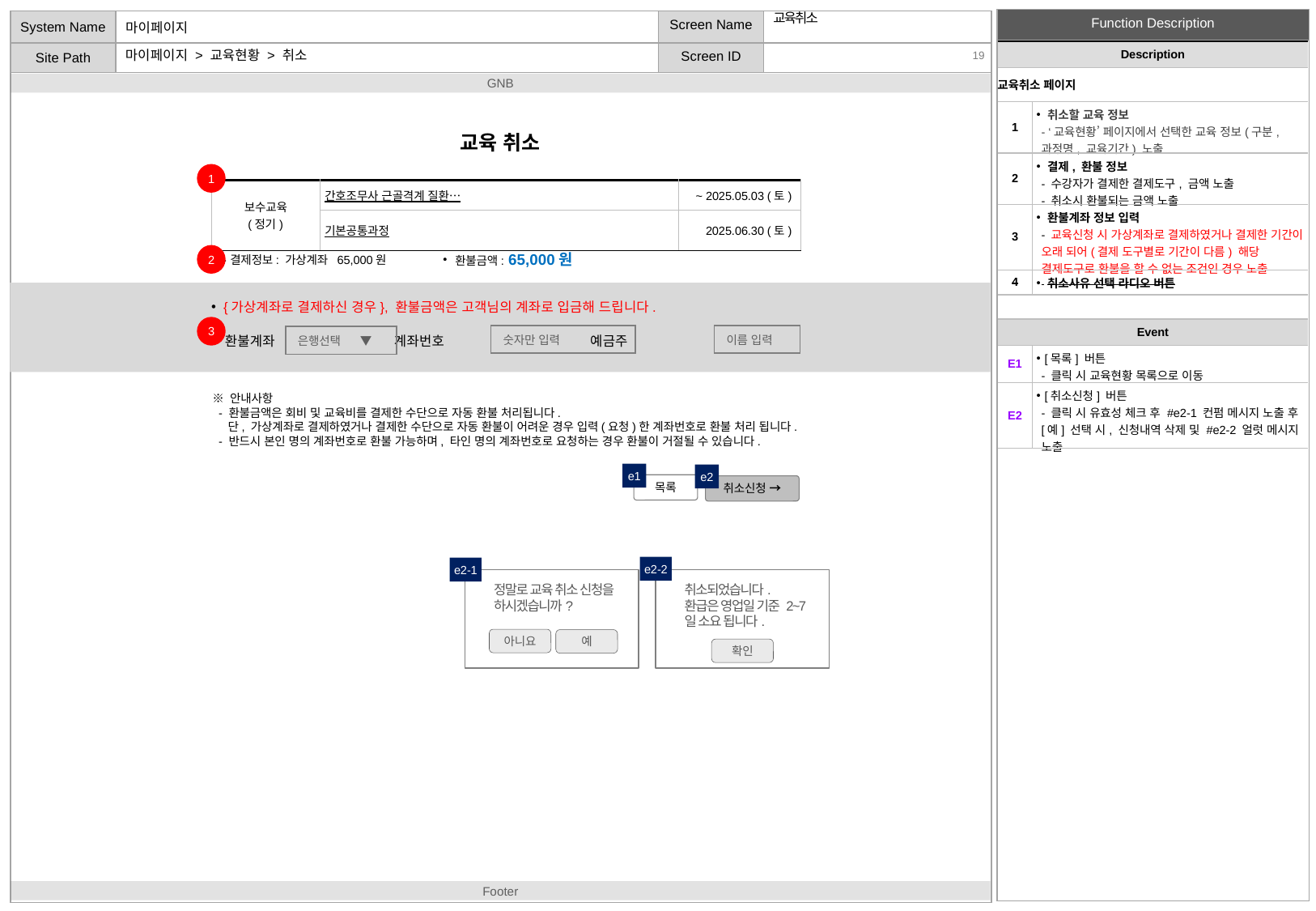

[07.04 수정]
취소 사유 직접입력 INPUT박스 삭제
교육취소
| Description |  |
| --- | --- |
| 교육취소 페이지 |  |
| 1 | 취소할 교육 정보 - ‘교육현황’ 페이지에서 선택한 교육 정보(구분, 과정명, 교육기간) 노출 |
| 2 | 결제, 환불 정보 - 수강자가 결제한 결제도구, 금액 노출 - 취소시 환불되는 금액 노출 |
| 3 | 환불계좌 정보 입력 - 교육신청 시 가상계좌로 결제하였거나 결제한 기간이 오래 되어(결제 도구별로 기간이 다름) 해당 결제도구로 환불을 할 수 없는 조건인 경우 노출 |
| 4 | 취소사유 선택 라디오 버튼 |

# 마이페이지 > 교육현황 > 취소
교육 취소
[07.04_1 수정]
안내사항 영역 추가
1
| 보수교육 (정기) | 간호조무사 근골격계 질환… | ~ 2025.05.03 (토) |
| --- | --- | --- |
|  | 기본공통과정 | 2025.06.30 (토) |
환불금액: 65,000원
2
·결제정보: 가상계좌  65,000원

{가상계좌로 결제하신 경우}, 환불금액은 고객님의 계좌로 입금해 드립니다.
3
| Event |  |
| --- | --- |
| E1 | [목록] 버튼 - 클릭 시 교육현황 목록으로 이동 |
| E2 | [취소신청] 버튼 - 클릭 시 유효성 체크 후 #e2-1 컨펌 메시지 노출 후 [예] 선택 시, 신청내역 삭제 및 #e2-2 얼럿 메시지 노출 |
숫자만 입력
이름 입력
은행선택      ▼
   환불계좌                               계좌번호                                      예금주
 ※ 안내사항
   - 환불금액은 회비 및 교육비를 결제한 수단으로 자동 환불 처리됩니다.
     단, 가상계좌로 결제하였거나 결제한 수단으로 자동 환불이 어려운 경우 입력(요청)한 계좌번호로 환불 처리 됩니다.
   - 반드시 본인 명의 계좌번호로 환불 가능하며, 타인 명의 계좌번호로 요청하는 경우 환불이 거절될 수 있습니다.
e1
e2
목록
취소신청 →
e2-2
e2-1

정말로 교육 취소 신청을 하시겠습니까?
아니요
예

취소되었습니다.
환급은 영업일 기준 2~7일 소요 됩니다.
확인